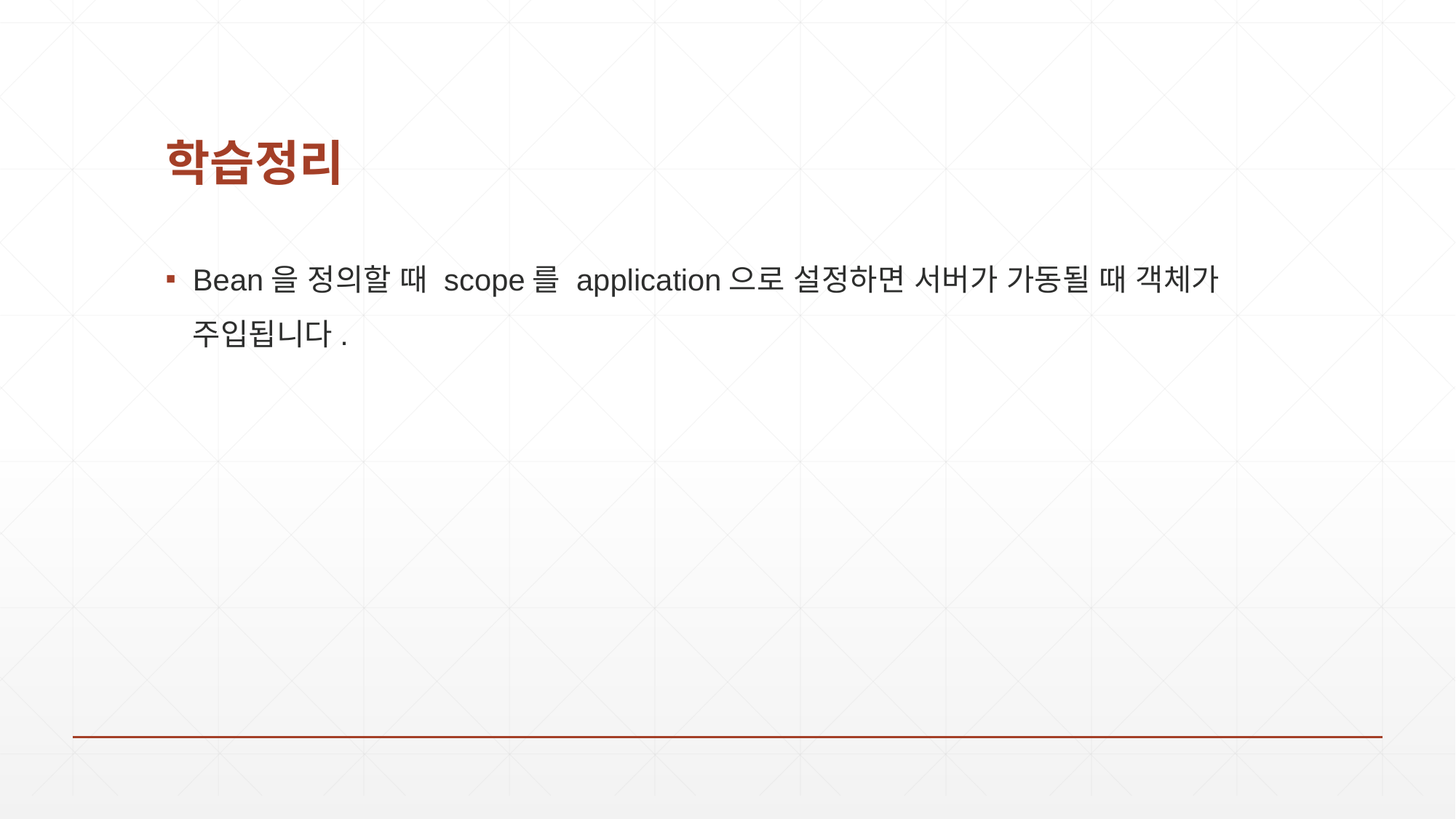

# 학습정리
Bean을 정의할 때 scope를 application으로 설정하면 서버가 가동될 때 객체가 주입됩니다.